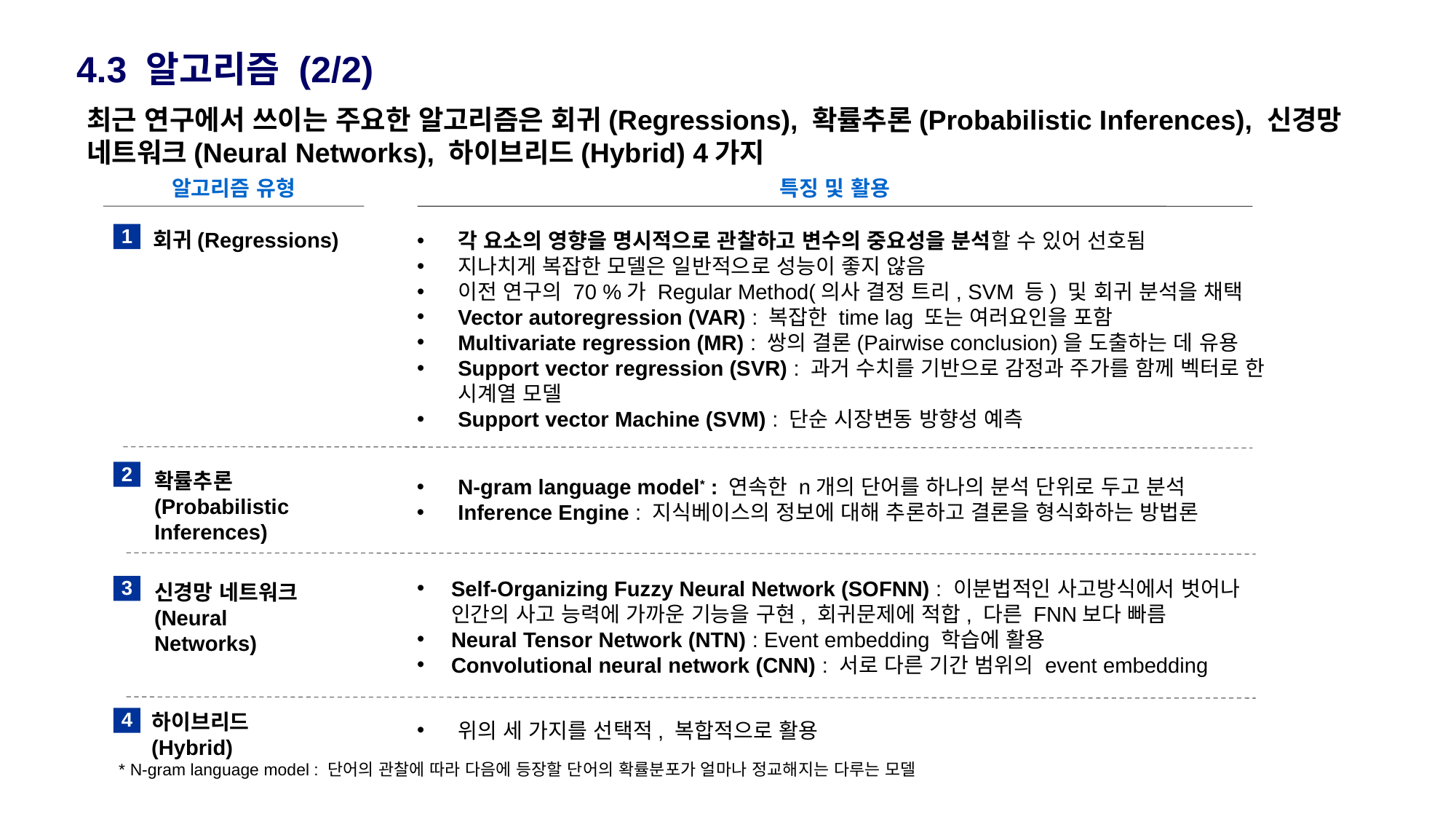

4.3 알고리즘 (2/2)
최근 연구에서 쓰이는 주요한 알고리즘은 회귀(Regressions), 확률추론(Probabilistic Inferences), 신경망 네트워크(Neural Networks), 하이브리드(Hybrid) 4가지
알고리즘 유형
특징 및 활용

회귀(Regressions)
각 요소의 영향을 명시적으로 관찰하고 변수의 중요성을 분석할 수 있어 선호됨
지나치게 복잡한 모델은 일반적으로 성능이 좋지 않음
이전 연구의 70 %가 Regular Method(의사 결정 트리, SVM 등) 및 회귀 분석을 채택
Vector autoregression (VAR) : 복잡한 time lag 또는 여러요인을 포함
Multivariate regression (MR) : 쌍의 결론(Pairwise conclusion)을 도출하는 데 유용
Support vector regression (SVR) : 과거 수치를 기반으로 감정과 주가를 함께 벡터로 한 시계열 모델
Support vector Machine (SVM) : 단순 시장변동 방향성 예측
1
2
확률추론(Probabilistic Inferences)
N-gram language model* : 연속한 n개의 단어를 하나의 분석 단위로 두고 분석
Inference Engine : 지식베이스의 정보에 대해 추론하고 결론을 형식화하는 방법론
Self-Organizing Fuzzy Neural Network (SOFNN) : 이분법적인 사고방식에서 벗어나 인간의 사고 능력에 가까운 기능을 구현, 회귀문제에 적합, 다른 FNN보다 빠름
Neural Tensor Network (NTN) : Event embedding 학습에 활용
Convolutional neural network (CNN) : 서로 다른 기간 범위의 event embedding
신경망 네트워크(Neural Networks)
3
하이브리드 (Hybrid)
4
위의 세 가지를 선택적, 복합적으로 활용
 * N-gram language model : 단어의 관찰에 따라 다음에 등장할 단어의 확률분포가 얼마나 정교해지는 다루는 모델